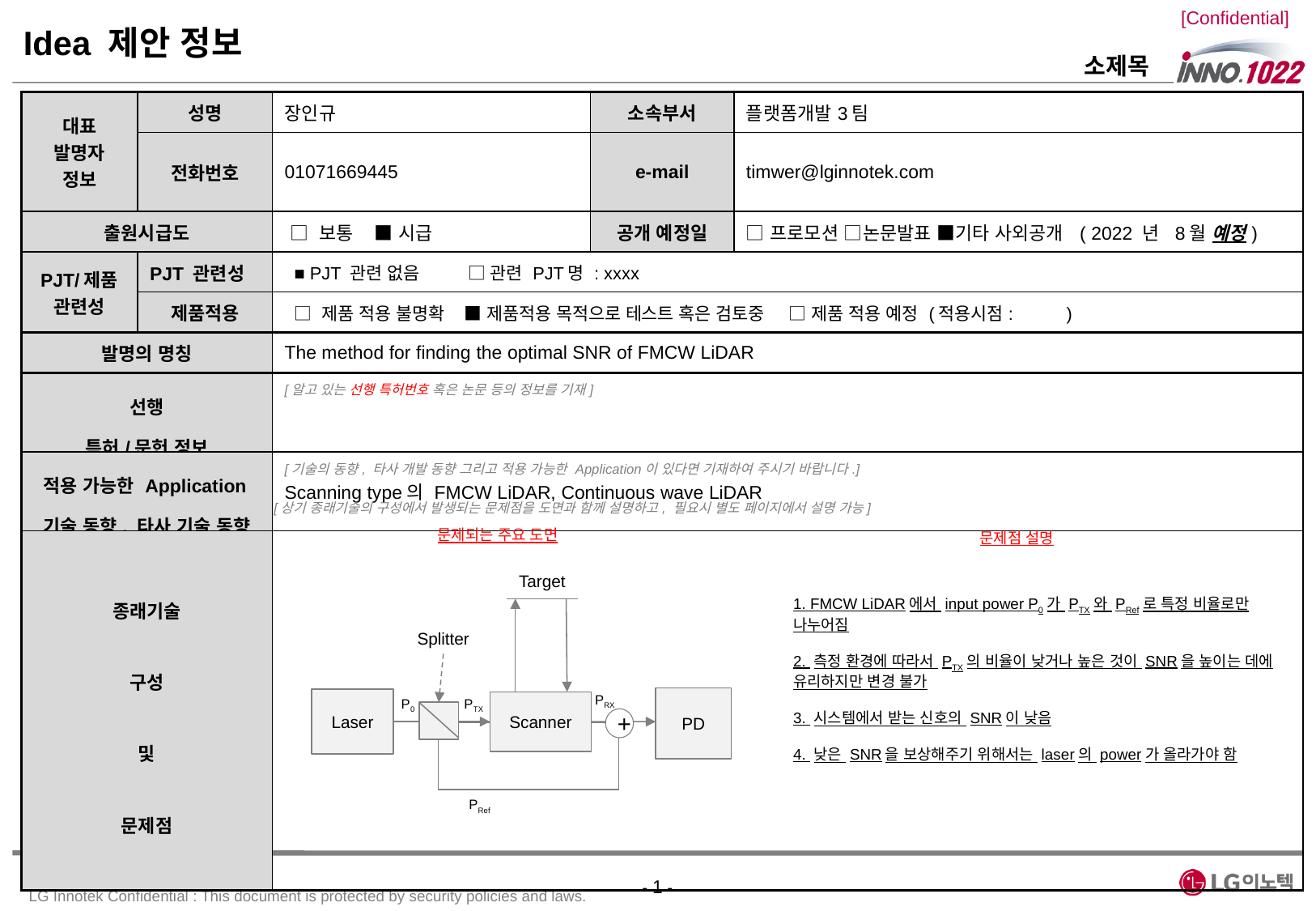

Idea 제안 정보
소제목
| 대표 발명자 정보 | 성명 | 장인규 | 소속부서 | 플랫폼개발3팀 |
| --- | --- | --- | --- | --- |
|  | 전화번호 | 01071669445 | e-mail | timwer@lginnotek.com |
| 출원시급도 |  | □ 보통 ■ 시급 | 공개 예정일 | □프로모션 □논문발표 ■기타 사외공개 ( 2022 년 8월 예정) |
| PJT/제품 관련성 | PJT 관련성 | ■ PJT 관련 없음 □ 관련 PJT명 : xxxx |  |  |
|  | 제품적용 | □ 제품 적용 불명확 ■ 제품적용 목적으로 테스트 혹은 검토중 □ 제품 적용 예정 (적용시점: ) |  |  |
| 발명의 명칭 |  | The method for finding the optimal SNR of FMCW LiDAR |  |  |
| 선행 특허/문헌 정보 |  | [알고 있는 선행 특허번호 혹은 논문 등의 정보를 기재] |  |  |
| 적용 가능한 Application기술 동향, 타사 기술 동향 |  | [기술의 동향, 타사 개발 동향 그리고 적용 가능한 Application이 있다면 기재하여 주시기 바랍니다.] Scanning type의 FMCW LiDAR, Continuous wave LiDAR |  |  |
| 종래기술 구성 및 문제점 |  |  |  |  |
[상기 종래기술의 구성에서 발생되는 문제점을 도면과 함께 설명하고, 필요시 별도 페이지에서 설명 가능]
문제되는 주요 도면
문제점 설명
Target
Splitter
PRX
PD
P0
Laser
PTX
Scanner

+

PRef
1. FMCW LiDAR에서 input power P0가 PTX와 PRef로 특정 비율로만 나누어짐

2. 측정 환경에 따라서 PTX의 비율이 낮거나 높은 것이 SNR을 높이는 데에 유리하지만 변경 불가

3. 시스템에서 받는 신호의 SNR이 낮음
4. 낮은 SNR을 보상해주기 위해서는 laser의 power가 올라가야 함
- 1 -